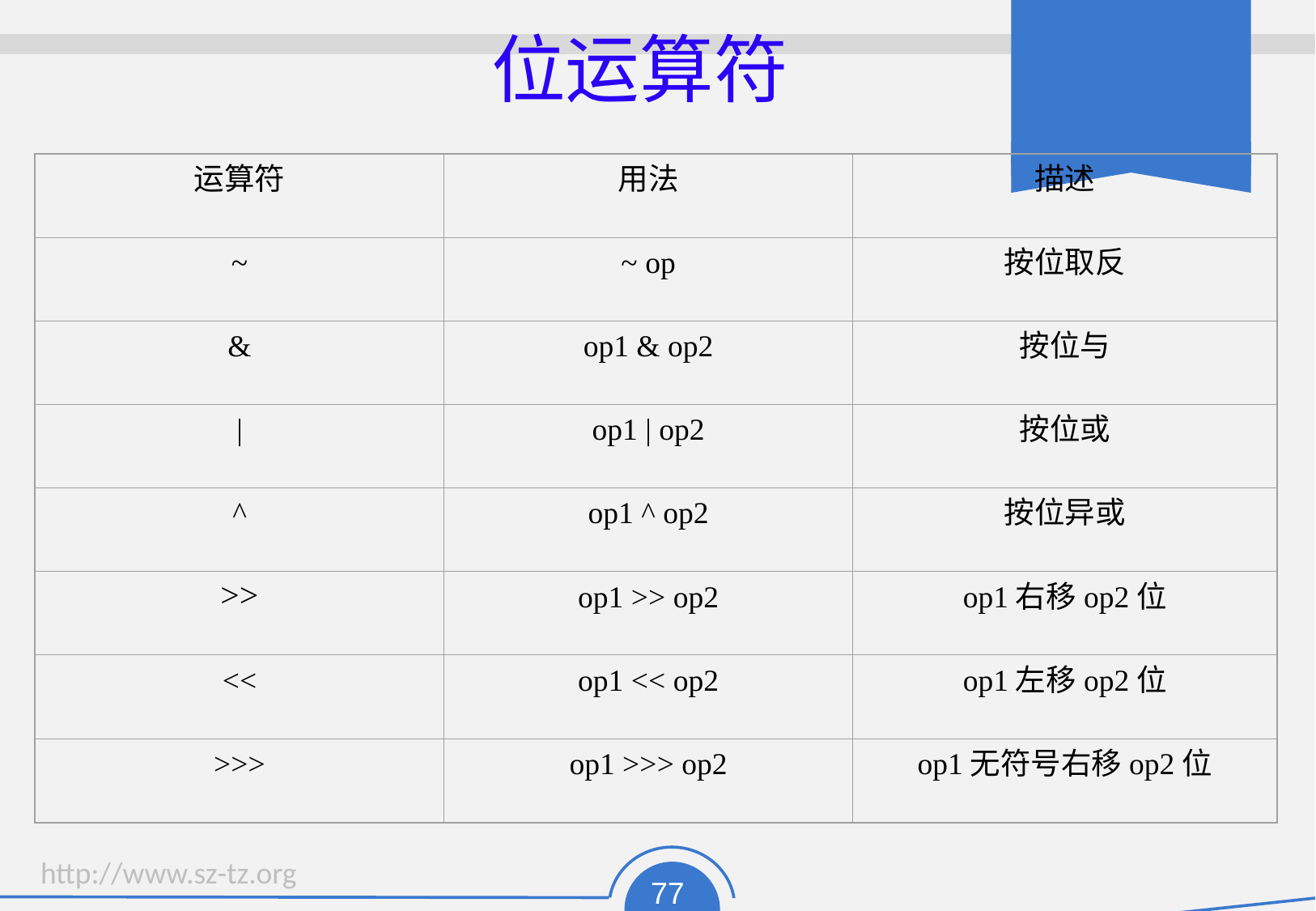

# 位运算符
运算符

用法

描述

~

~ op

按位取反

&

op1 & op2

按位与

|

op1 | op2

按位或

^

op1 ^ op2

按位异或

>>

op1 >> op2

op1右移op2位

<<

op1 << op2

op1左移op2位

>>>

op1 >>> op2

op1无符号右移op2位